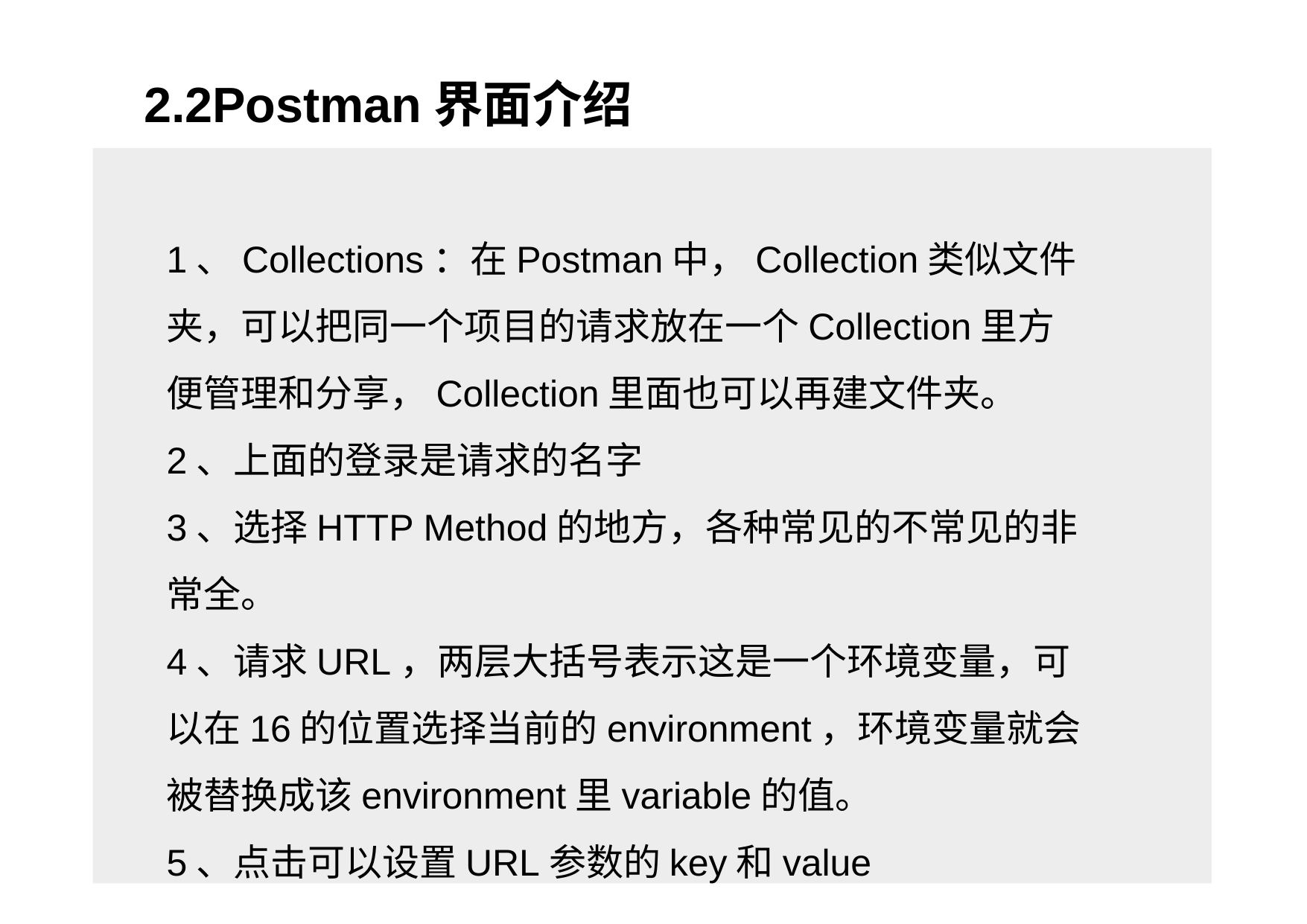

2.2Postman界面介绍

1、Collections：在Postman中，Collection类似文件夹，可以把同一个项目的请求放在一个Collection里方便管理和分享，Collection里面也可以再建文件夹。
2、上面的登录是请求的名字
3、选择HTTP Method的地方，各种常见的不常见的非常全。
4、请求URL，两层大括号表示这是一个环境变量，可以在16的位置选择当前的environment，环境变量就会被替换成该environment里variable的值。
5、点击可以设置URL参数的key和value